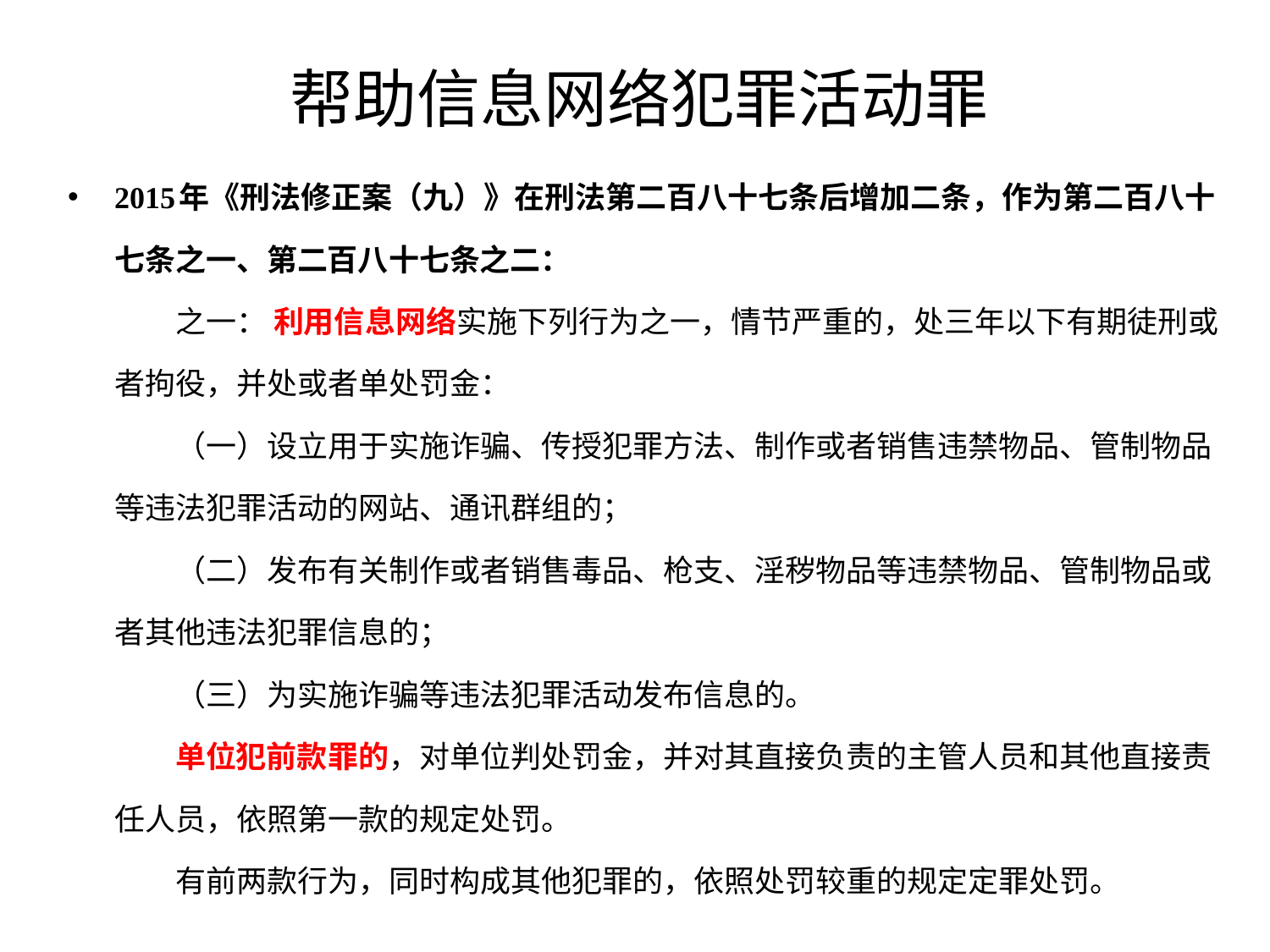

# 帮助信息网络犯罪活动罪
2015年《刑法修正案（九）》在刑法第二百八十七条后增加二条，作为第二百八十七条之一、第二百八十七条之二：
　　之一： 利用信息网络实施下列行为之一，情节严重的，处三年以下有期徒刑或者拘役，并处或者单处罚金：
　　（一）设立用于实施诈骗、传授犯罪方法、制作或者销售违禁物品、管制物品等违法犯罪活动的网站、通讯群组的；
　　（二）发布有关制作或者销售毒品、枪支、淫秽物品等违禁物品、管制物品或者其他违法犯罪信息的；
　　（三）为实施诈骗等违法犯罪活动发布信息的。
　　单位犯前款罪的，对单位判处罚金，并对其直接负责的主管人员和其他直接责任人员，依照第一款的规定处罚。
　　有前两款行为，同时构成其他犯罪的，依照处罚较重的规定定罪处罚。